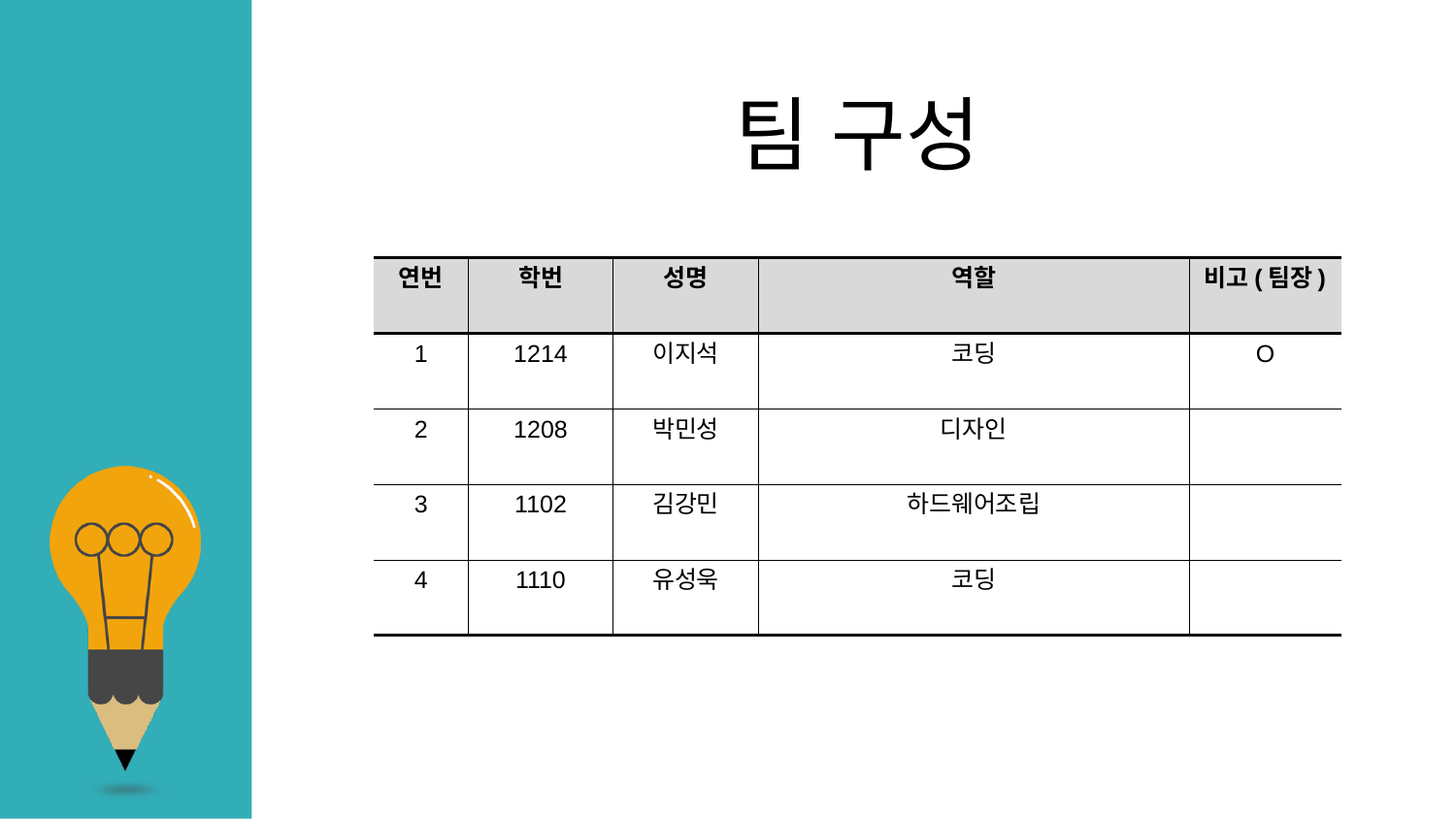

팀 구성
| 연번 | 학번 | 성명 | 역할 | 비고(팀장) |
| --- | --- | --- | --- | --- |
| 1 | 1214 | 이지석 | 코딩 | O |
| 2 | 1208 | 박민성 | 디자인 |  |
| 3 | 1102 | 김강민 | 하드웨어조립 |  |
| 4 | 1110 | 유성욱 | 코딩 |  |